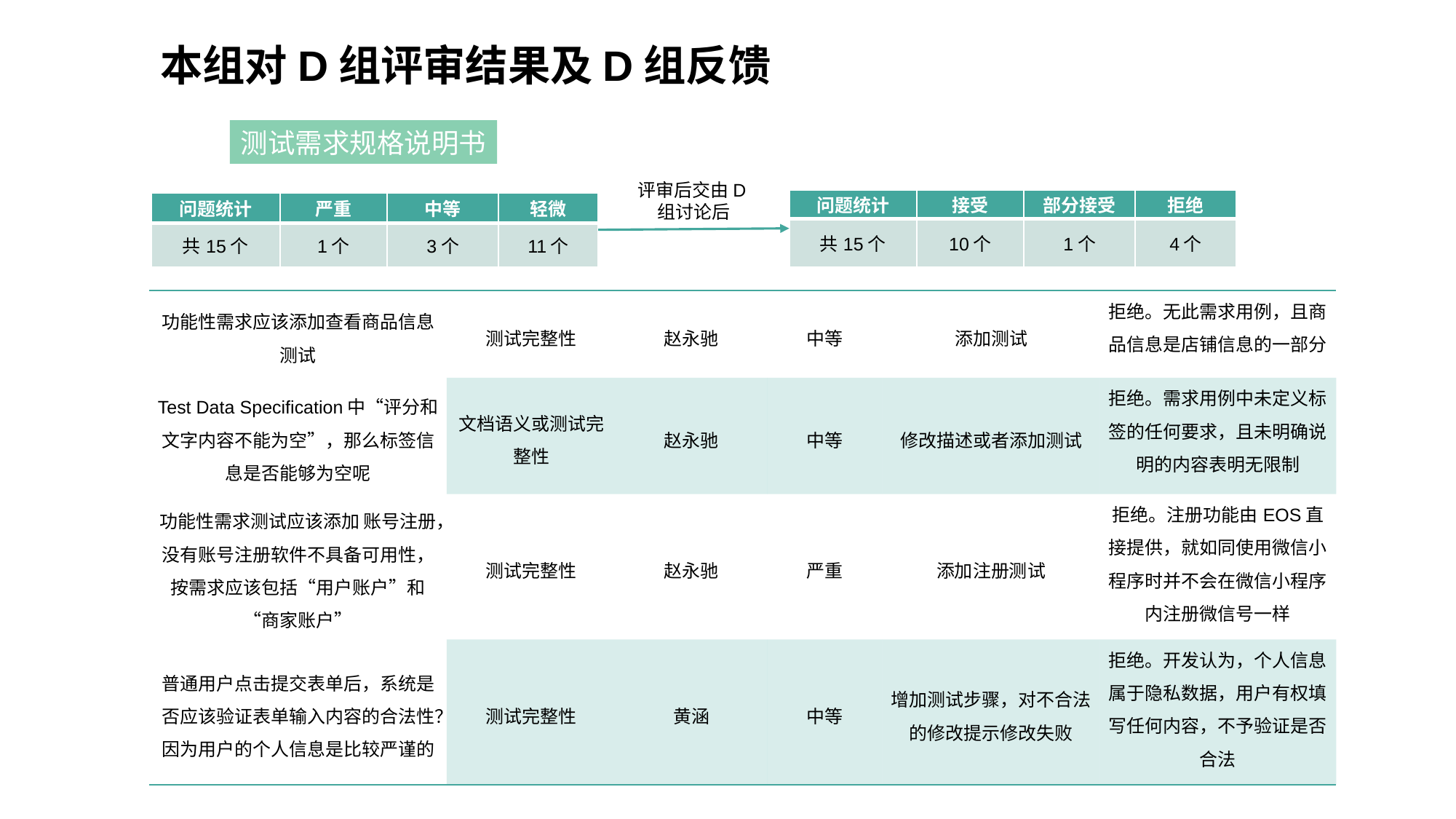

# 本组对D组评审结果及D组反馈
测试需求规格说明书
评审后交由D组讨论后
| 问题统计 | 接受 | 部分接受 | 拒绝 |
| --- | --- | --- | --- |
| 共15个 | 10个 | 1个 | 4个 |
| 问题统计 | 严重 | 中等 | 轻微 |
| --- | --- | --- | --- |
| 共15个 | 1个 | 3个 | 11个 |
| 功能性需求应该添加查看商品信息测试 | 测试完整性 | 赵永驰 | 中等 | 添加测试 | 拒绝。无此需求用例，且商品信息是店铺信息的一部分 |
| --- | --- | --- | --- | --- | --- |
| Test Data Specification中“评分和文字内容不能为空”，那么标签信息是否能够为空呢 | 文档语义或测试完整性 | 赵永驰 | 中等 | 修改描述或者添加测试 | 拒绝。需求用例中未定义标签的任何要求，且未明确说明的内容表明无限制 |
| 功能性需求测试应该添加 账号注册，没有账号注册软件不具备可用性，按需求应该包括“用户账户”和“商家账户” | 测试完整性 | 赵永驰 | 严重 | 添加注册测试 | 拒绝。注册功能由EOS直接提供，就如同使用微信小程序时并不会在微信小程序内注册微信号一样 |
| 普通用户点击提交表单后，系统是否应该验证表单输入内容的合法性？因为用户的个人信息是比较严谨的 | 测试完整性 | 黄涵 | 中等 | 增加测试步骤，对不合法的修改提示修改失败 | 拒绝。开发认为，个人信息属于隐私数据，用户有权填写任何内容，不予验证是否合法 |